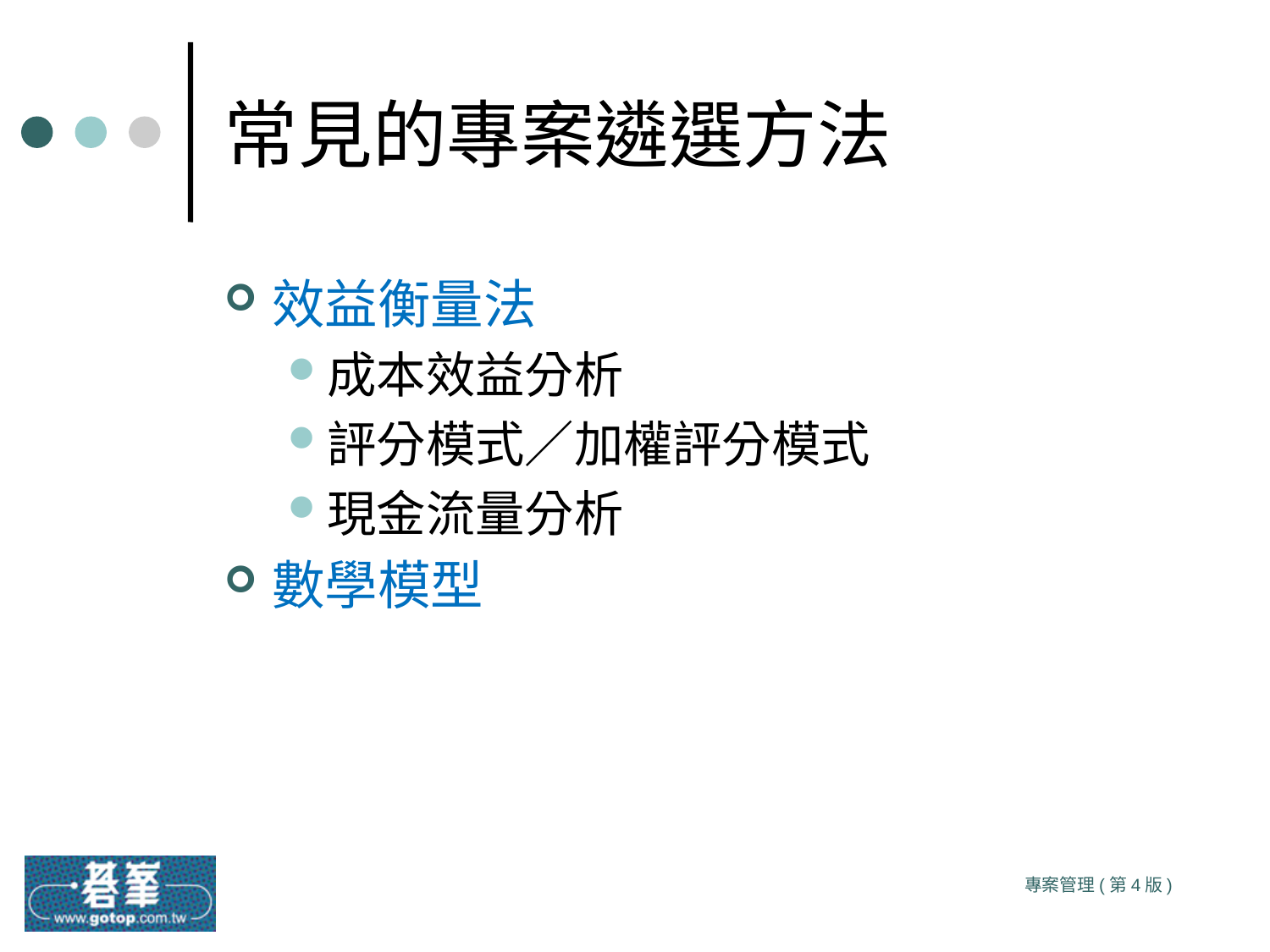

# 常見的專案遴選方法
效益衡量法
成本效益分析
評分模式／加權評分模式
現金流量分析
數學模型
專案管理(第4版)